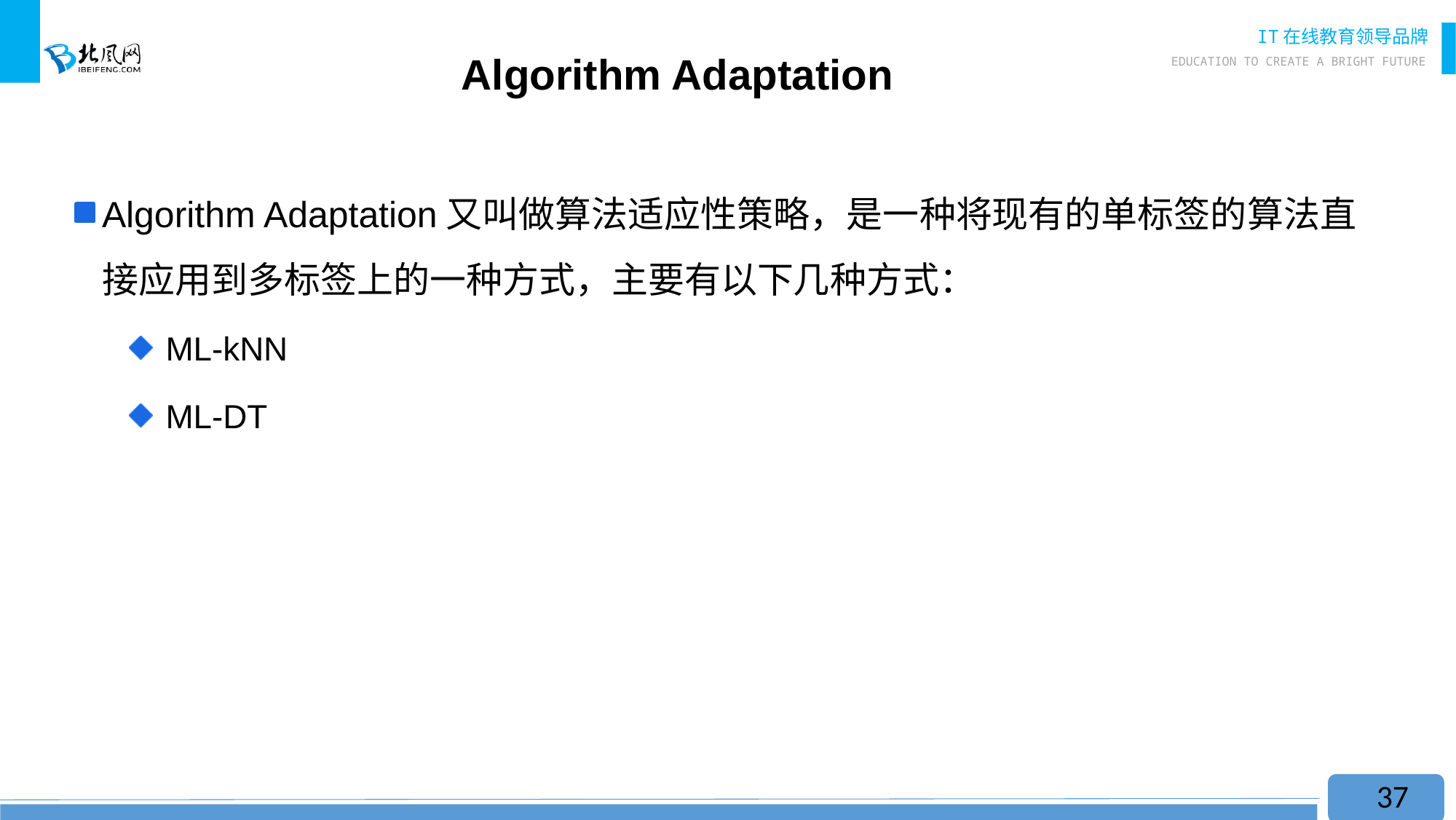

# Algorithm Adaptation
Algorithm Adaptation又叫做算法适应性策略，是一种将现有的单标签的算法直接应用到多标签上的一种方式，主要有以下几种方式：
 ML-kNN
 ML-DT